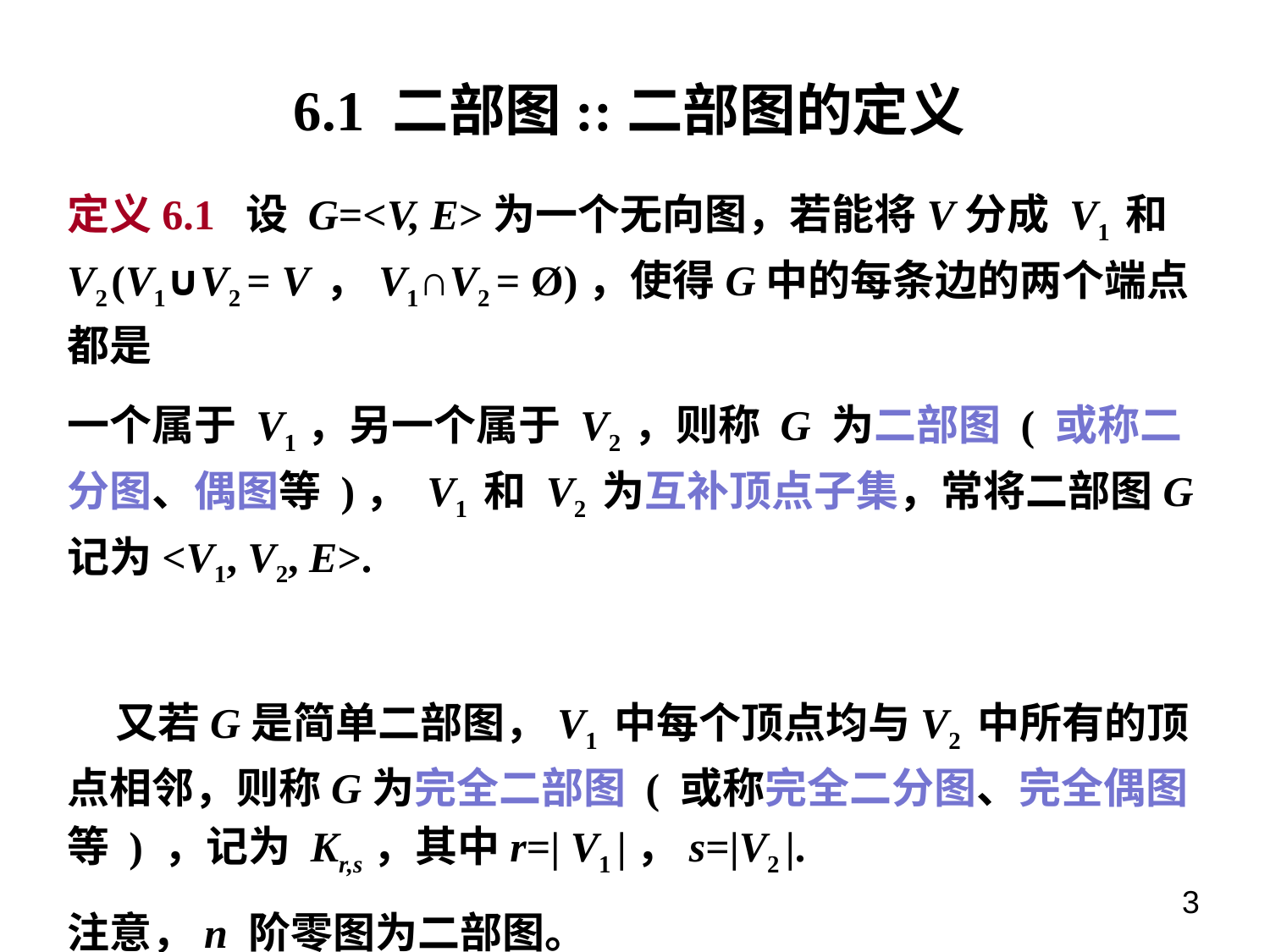

6.1 二部图::二部图的定义
定义6.1  设 G=<V, E>为一个无向图，若能将V分成 V1 和 V2 (V1∪V2 = V ，V1∩V2 = Ø)，使得G中的每条边的两个端点都是
一个属于 V1，另一个属于 V2 ，则称 G 为二部图 ( 或称二分图、偶图等 )， V1 和 V2 为互补顶点子集，常将二部图G记为<V1, V2, E>.

    又若G是简单二部图，V1 中每个顶点均与V2 中所有的顶点相邻，则称G为完全二部图 ( 或称完全二分图、完全偶图等 ) ，记为 Kr,s，其中r=| V1 |，s=|V2 |.
注意，n 阶零图为二部图。
3